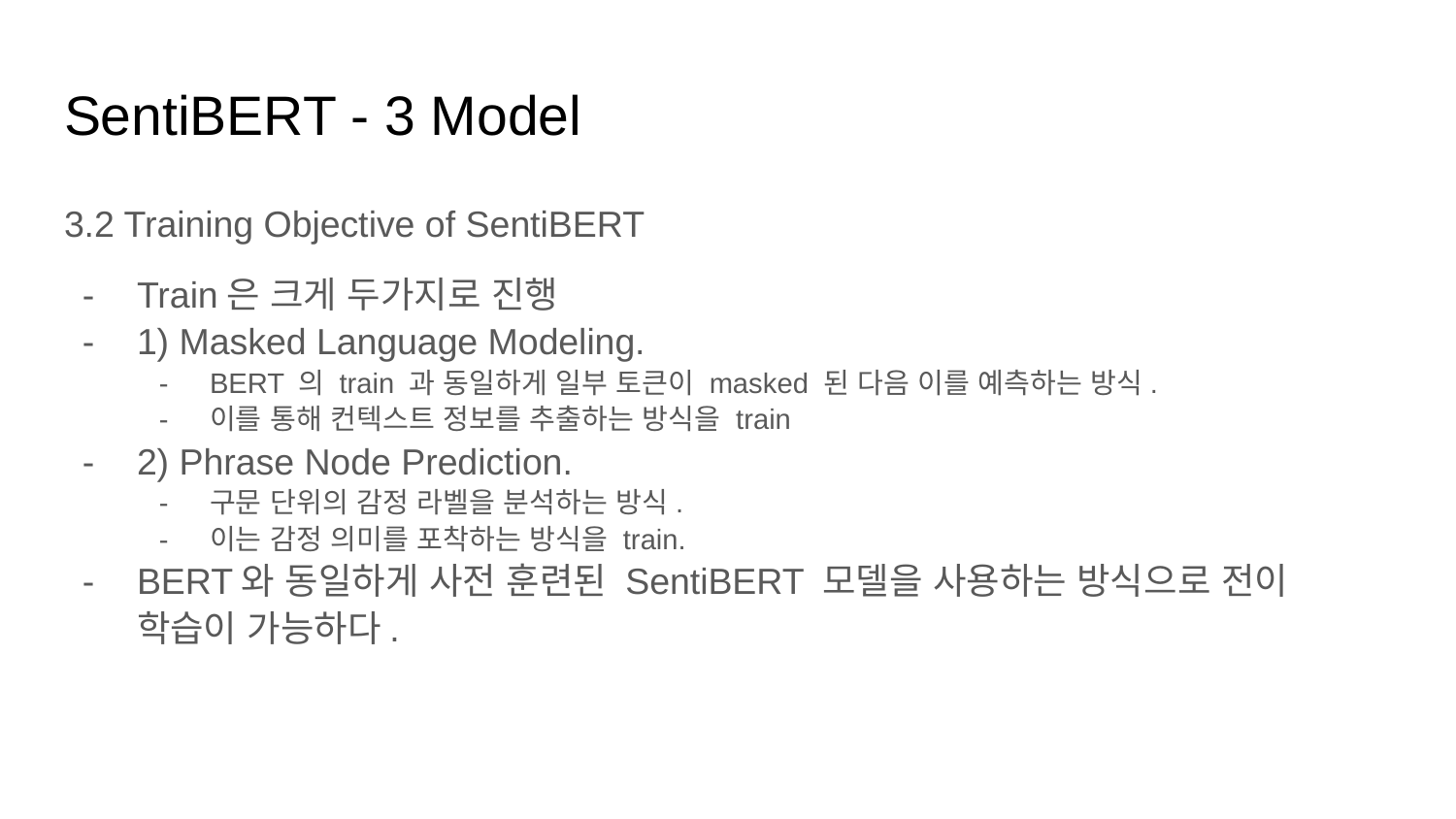

# SentiBERT - 3 Model

3.2 Training Objective of SentiBERT
Train은 크게 두가지로 진행
1) Masked Language Modeling.
BERT 의 train 과 동일하게 일부 토큰이 masked 된 다음 이를 예측하는 방식.
이를 통해 컨텍스트 정보를 추출하는 방식을 train
2) Phrase Node Prediction.
구문 단위의 감정 라벨을 분석하는 방식.
이는 감정 의미를 포착하는 방식을 train.
BERT와 동일하게 사전 훈련된 SentiBERT 모델을 사용하는 방식으로 전이 학습이 가능하다.